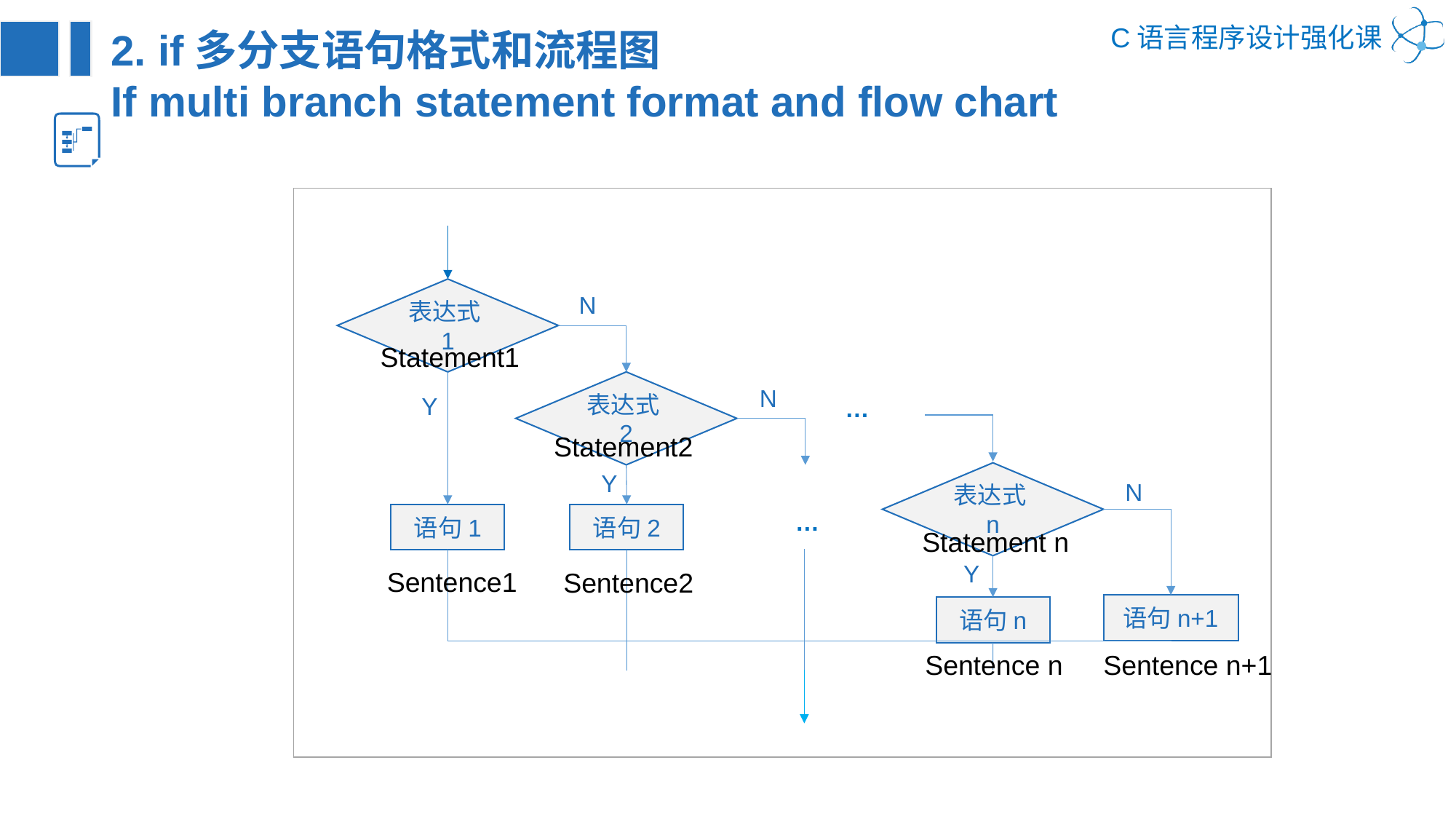

2. if多分支语句格式和流程图
If multi branch statement format and flow chart

表达式1
N
Statement1
表达式2
N
Y
…
Statement2
表达式n
Y
N
…
语句1
语句2
Statement n
Y
Sentence1
Sentence2
语句n+1
语句n
Sentence n
Sentence n+1